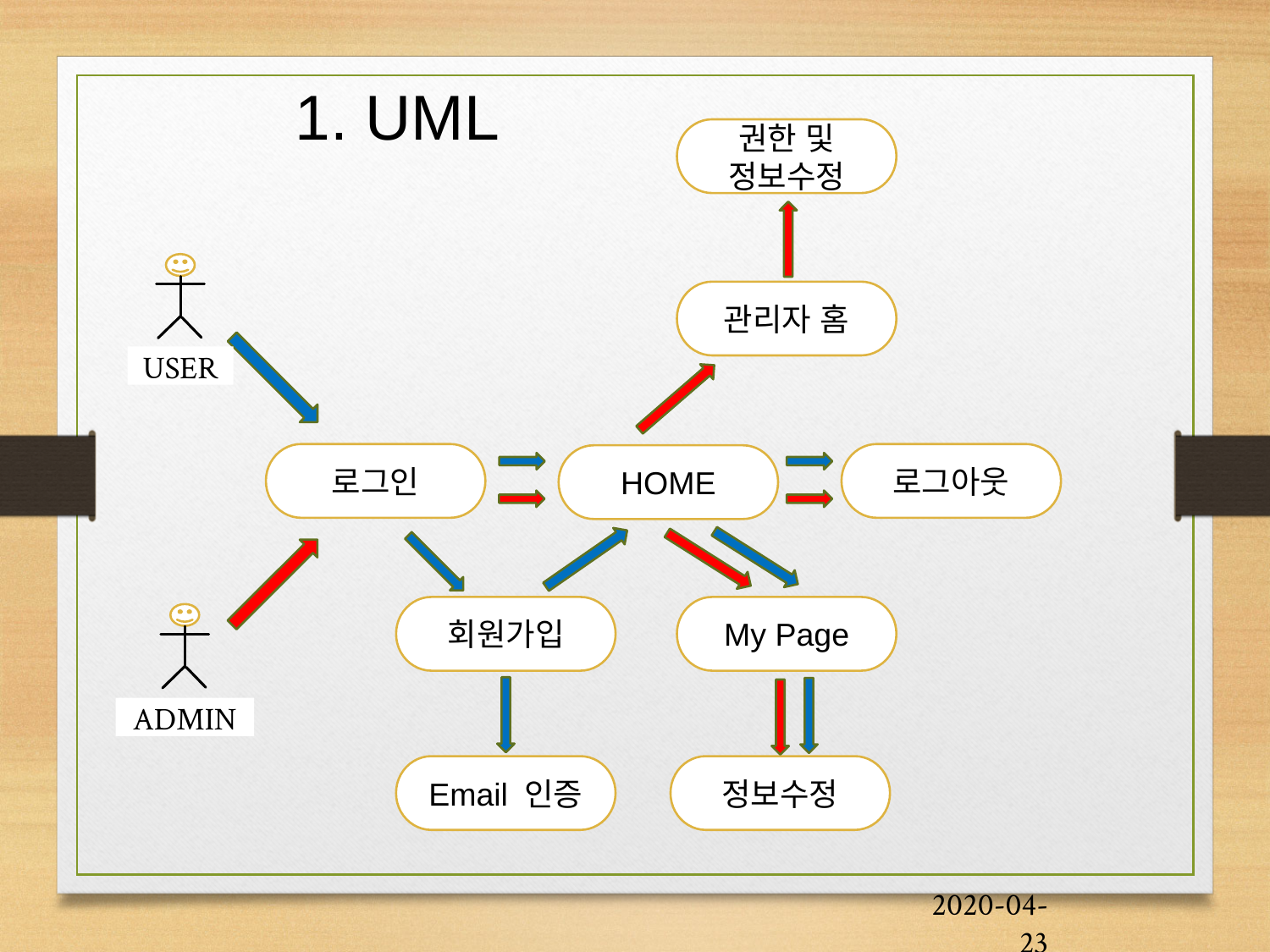

1. UML
권한 및 정보수정

관리자 홈
USER

로그인
로그아웃
HOME

회원가입
My Page

ADMIN

Email 인증
정보수정
2020-04-23